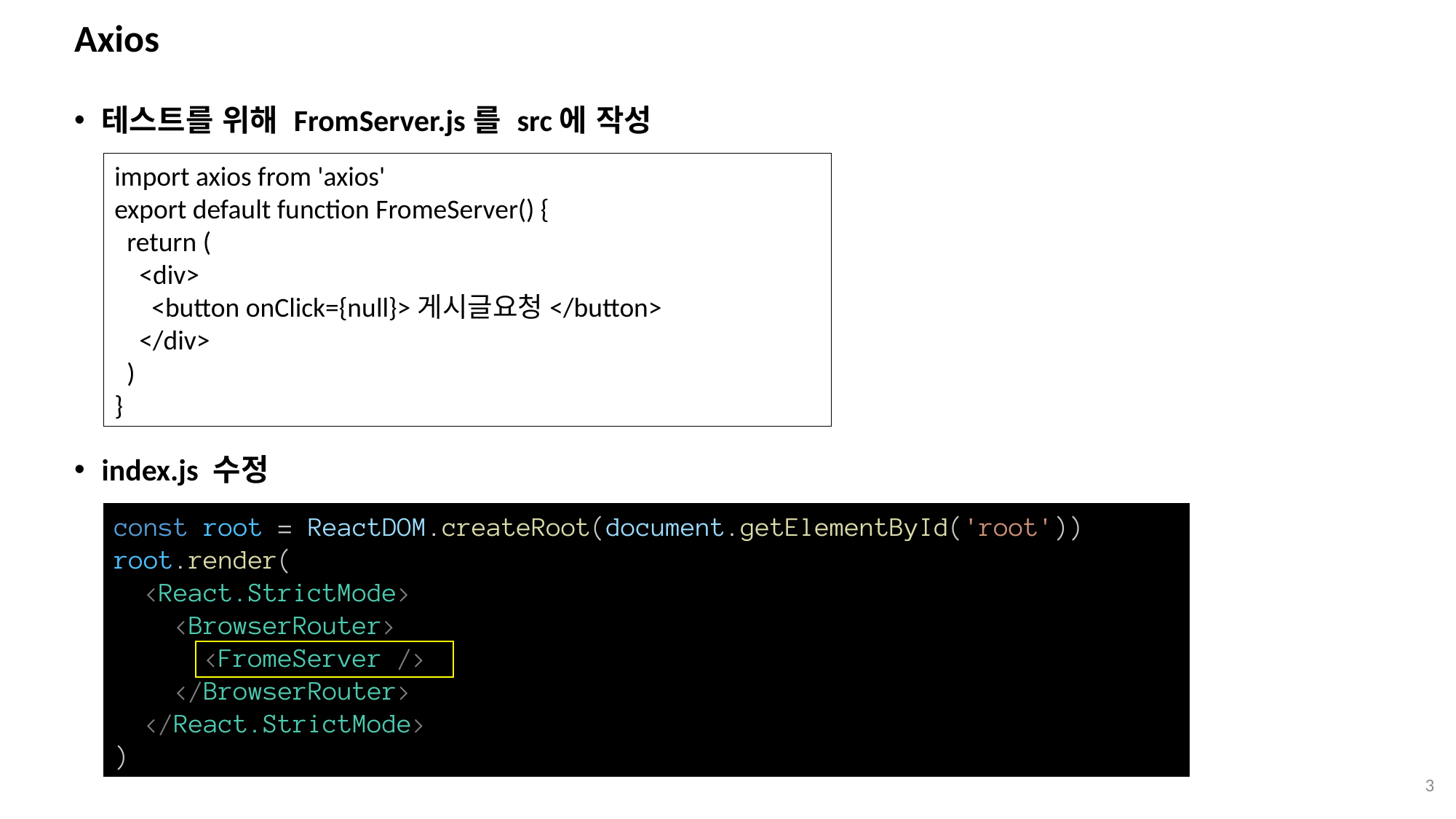

# Axios
테스트를 위해 FromServer.js를 src에 작성

index.js 수정

import axios from 'axios'
export default function FromeServer() {
  return (
    <div>
      <button onClick={null}>게시글요청</button>
    </div>
  )
}
const root = ReactDOM.createRoot(document.getElementById('root'))
root.render(
  <React.StrictMode>
    <BrowserRouter>
      <FromeServer />
    </BrowserRouter>
  </React.StrictMode>
)

3